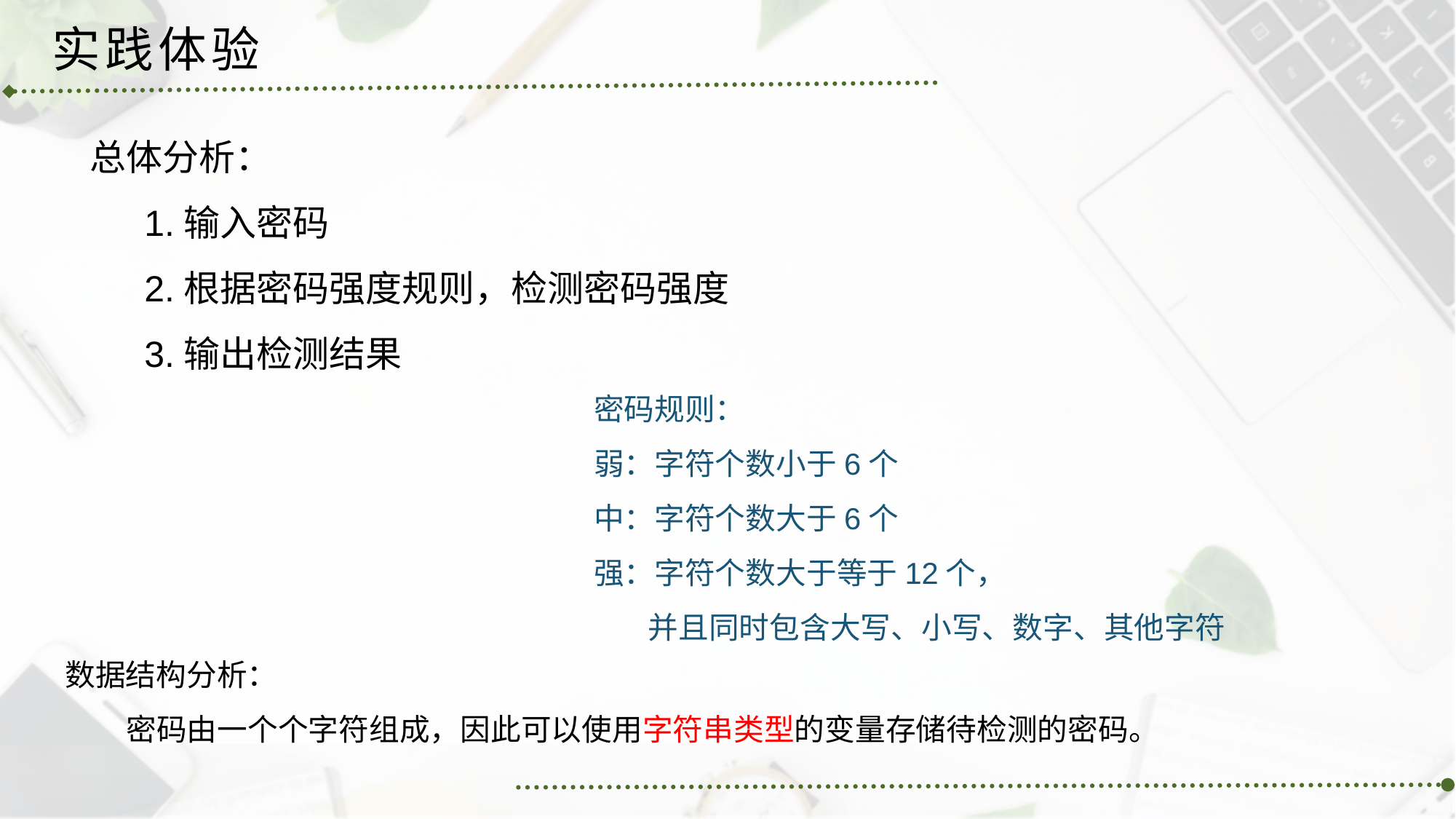

实践体验
总体分析：
1.输入密码
2.根据密码强度规则，检测密码强度
3.输出检测结果
密码规则：
弱：字符个数小于6个
中：字符个数大于6个
强：字符个数大于等于12个，
       并且同时包含大写、小写、数字、其他字符
数据结构分析：
        密码由一个个字符组成，因此可以使用字符串类型的变量存储待检测的密码。